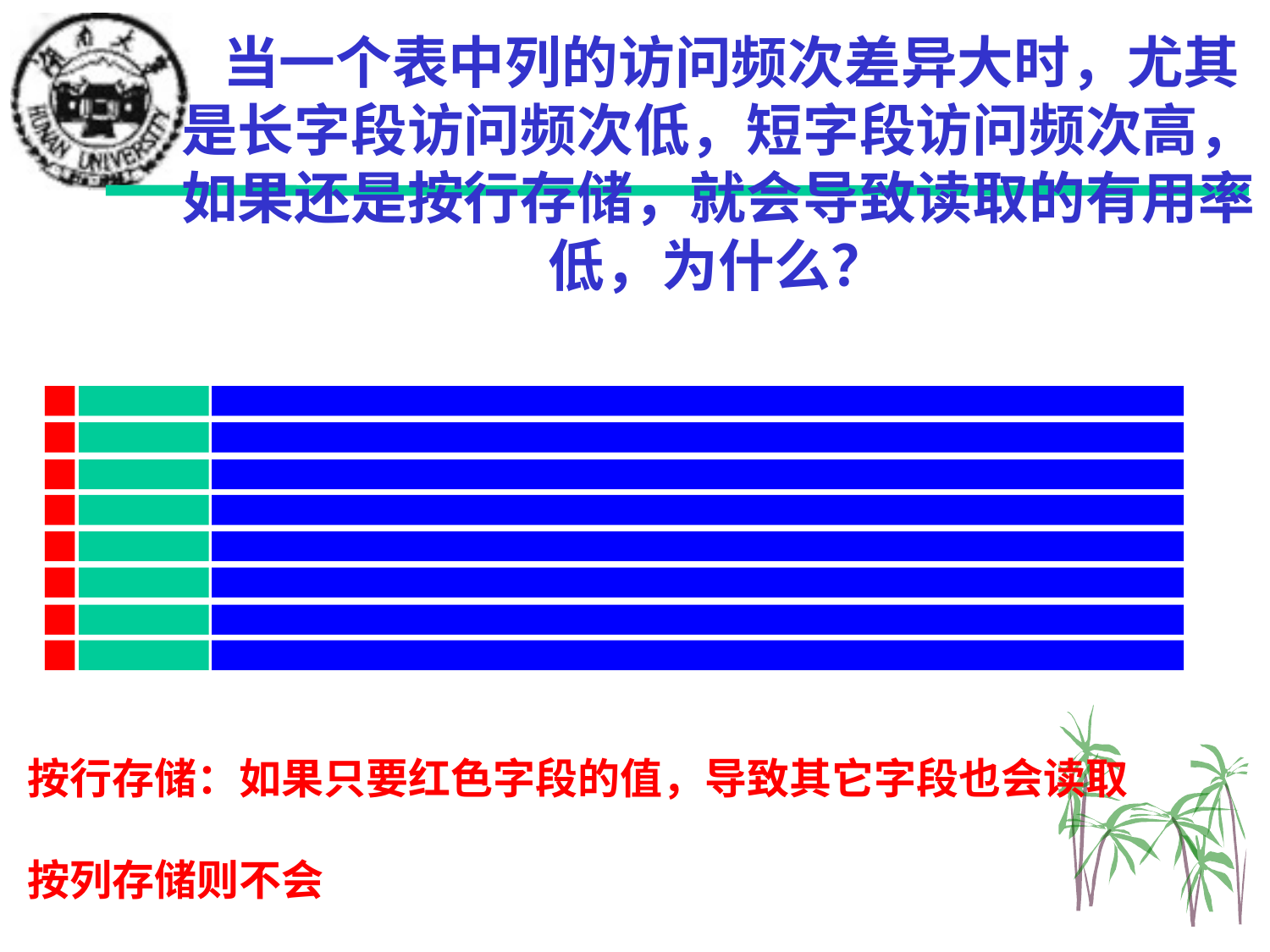

# 当一个表中列的访问频次差异大时，尤其是长字段访问频次低，短字段访问频次高，如果还是按行存储，就会导致读取的有用率低，为什么？

按行存储：如果只要红色字段的值，导致其它字段也会读取

按列存储则不会